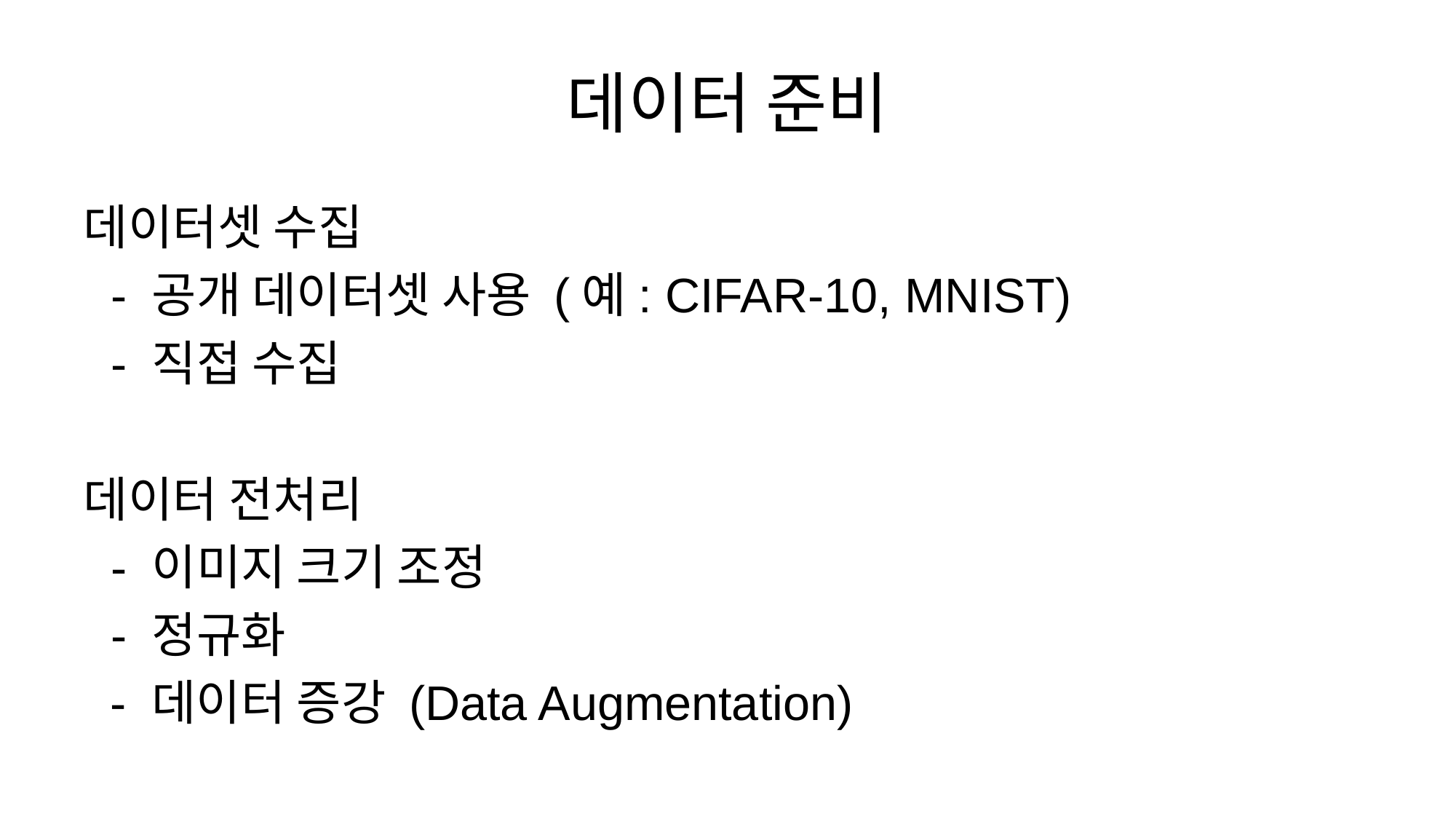

# 데이터 준비
데이터셋 수집
  - 공개 데이터셋 사용 (예: CIFAR-10, MNIST)
  - 직접 수집

데이터 전처리
  - 이미지 크기 조정
  - 정규화
  - 데이터 증강 (Data Augmentation)